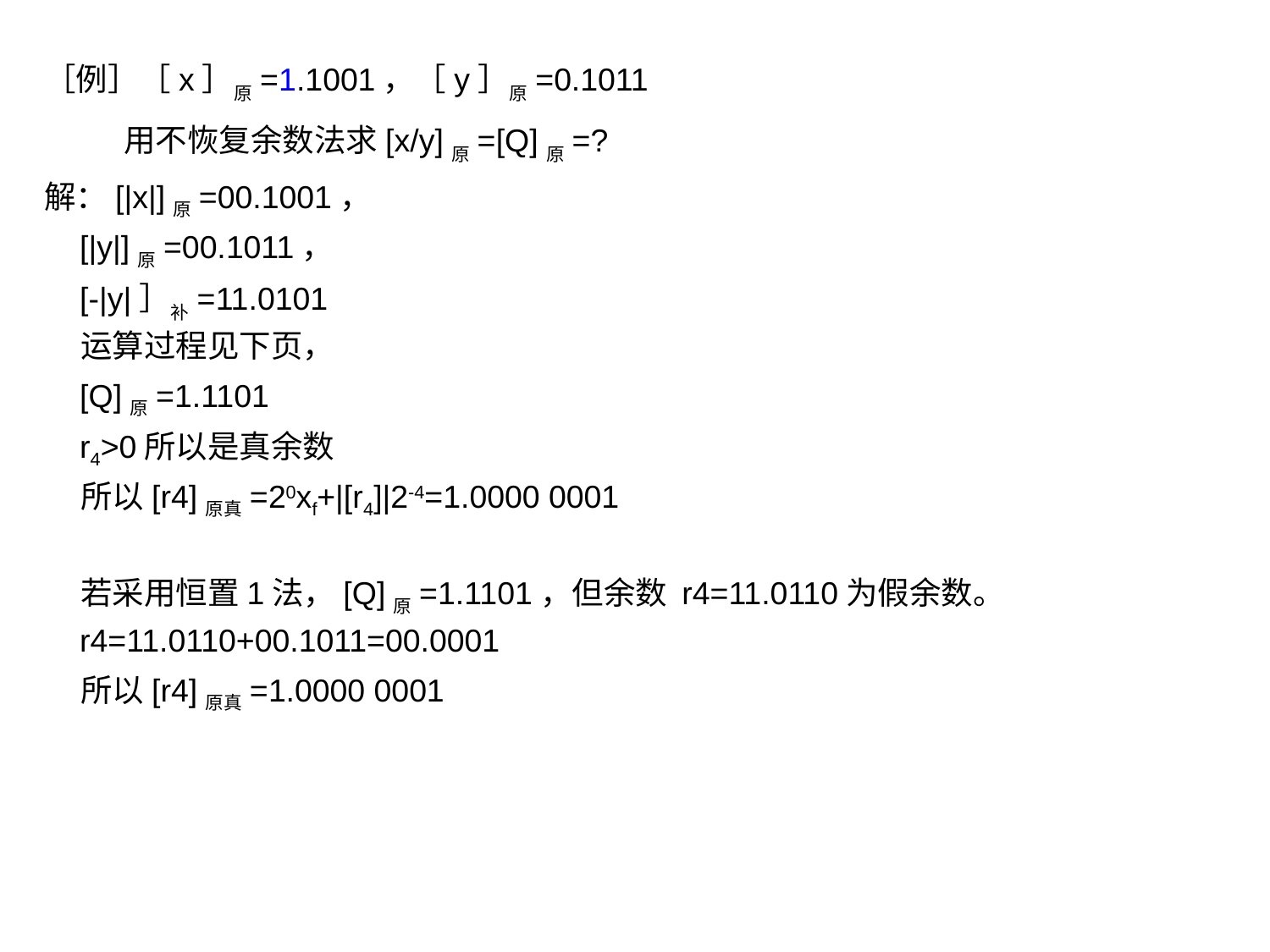

［例］［x］原=1.1001，［y］原=0.1011
          用不恢复余数法求[x/y]原=[Q]原=?
解：[|x|]原=00.1001，
    [|y|]原=00.1011，
    [-|y|］补=11.0101
    运算过程见下页，
    [Q]原=1.1101
    r4>0所以是真余数
    所以[r4]原真=20xf+|[r4]|2-4=1.0000 0001

    若采用恒置1法，[Q]原=1.1101，但余数 r4=11.0110为假余数。
    r4=11.0110+00.1011=00.0001
    所以[r4]原真=1.0000 0001